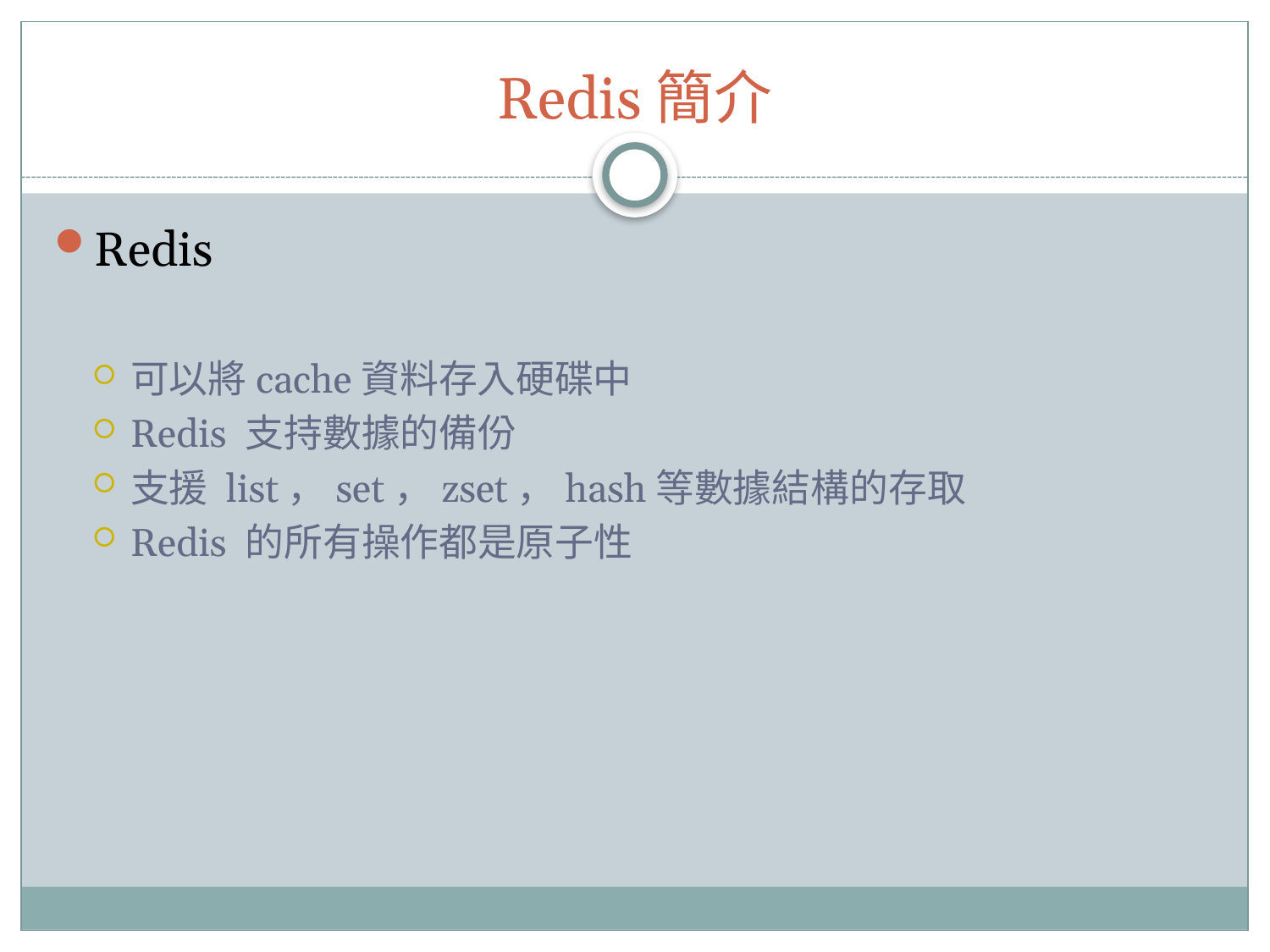

# Redis簡介
Redis

可以將cache資料存入硬碟中
Redis 支持數據的備份
支援 list，set，zset，hash等數據結構的存取
Redis 的所有操作都是原子性